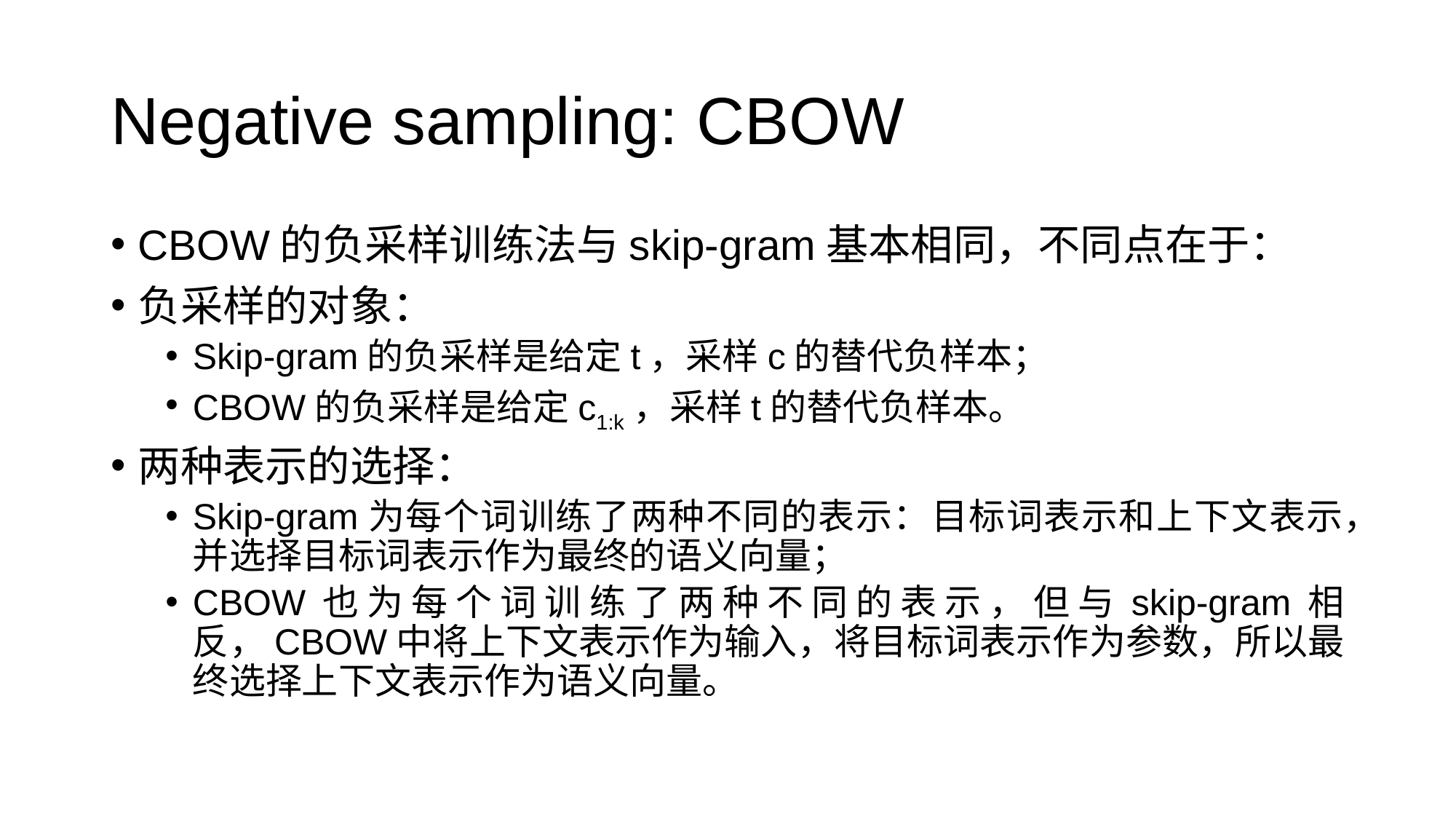

# Negative sampling: CBOW
CBOW的负采样训练法与skip-gram基本相同，不同点在于：
负采样的对象：
Skip-gram的负采样是给定t，采样c的替代负样本；
CBOW的负采样是给定c1:k，采样t的替代负样本。
两种表示的选择：
Skip-gram为每个词训练了两种不同的表示：目标词表示和上下文表示，并选择目标词表示作为最终的语义向量；
CBOW也为每个词训练了两种不同的表示，但与skip-gram相反，CBOW中将上下文表示作为输入，将目标词表示作为参数，所以最终选择上下文表示作为语义向量。